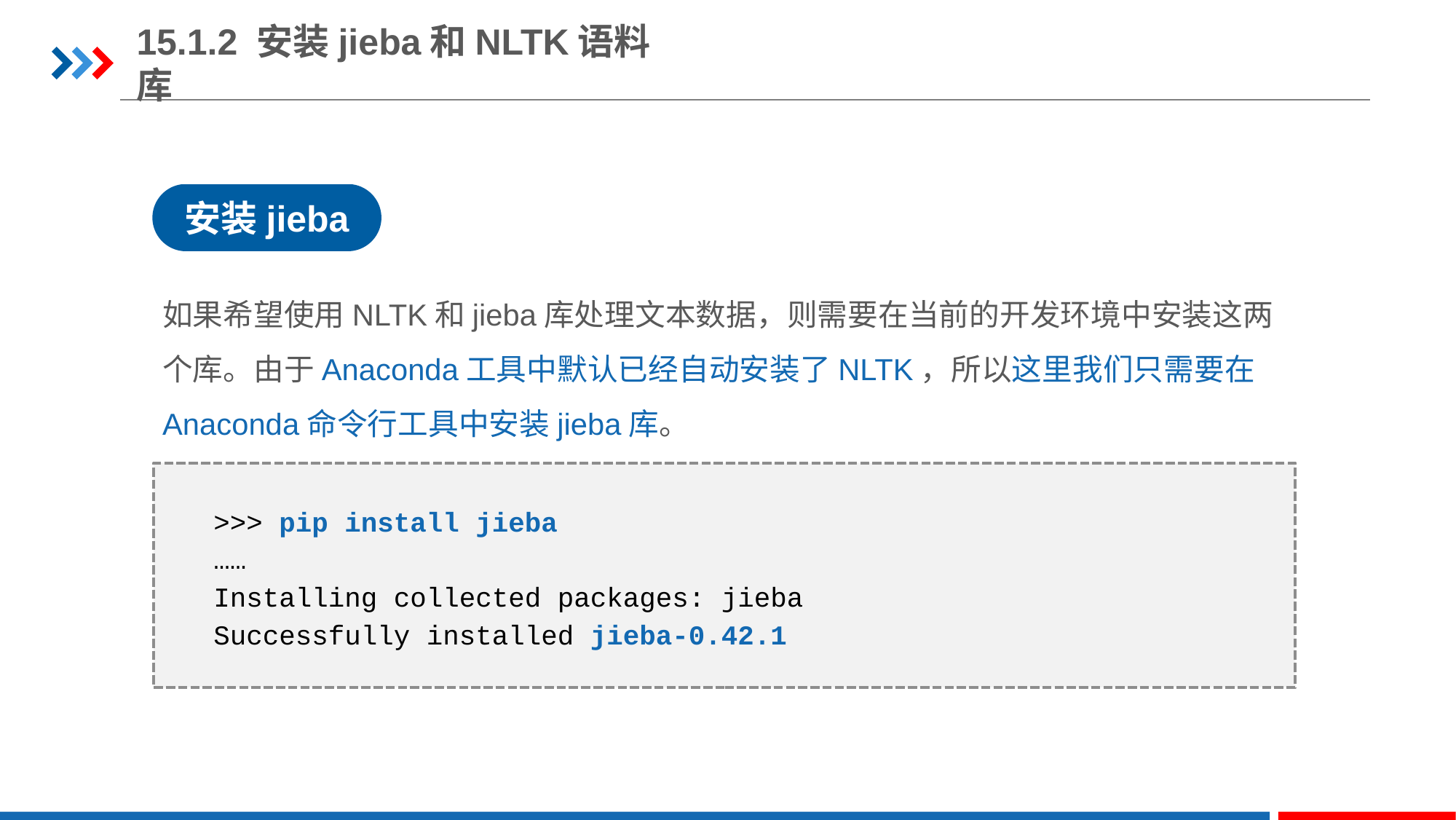

15.1.2 安装jieba和NLTK语料库
安装jieba
如果希望使用NLTK和jieba库处理文本数据，则需要在当前的开发环境中安装这两个库。由于Anaconda工具中默认已经自动安装了NLTK，所以这里我们只需要在Anaconda命令行工具中安装jieba库。

>>> pip install jieba
……
Installing collected packages: jieba
Successfully installed jieba-0.42.1